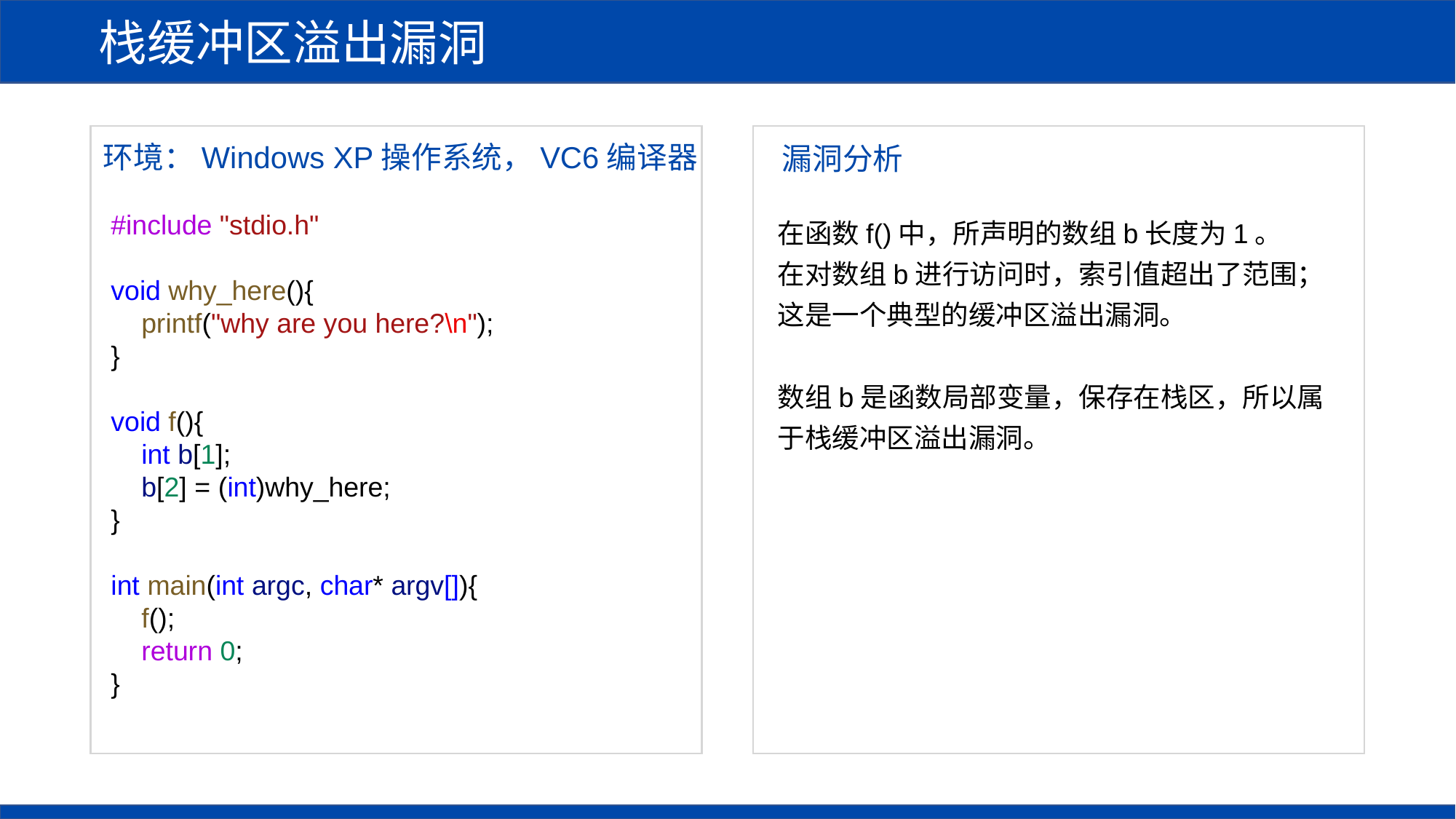

栈缓冲区溢出漏洞

#include "stdio.h"
void why_here(){
    printf("why are you here?\n");
}
void f(){
    int b[1];
    b[2] = (int)why_here;
}
int main(int argc, char* argv[]){
    f();
    return 0;
}
环境：Windows XP操作系统，VC6编译器
漏洞分析
在函数f()中，所声明的数组b长度为1。
在对数组b进行访问时，索引值超出了范围；
这是一个典型的缓冲区溢出漏洞。

数组b是函数局部变量，保存在栈区，所以属于栈缓冲区溢出漏洞。